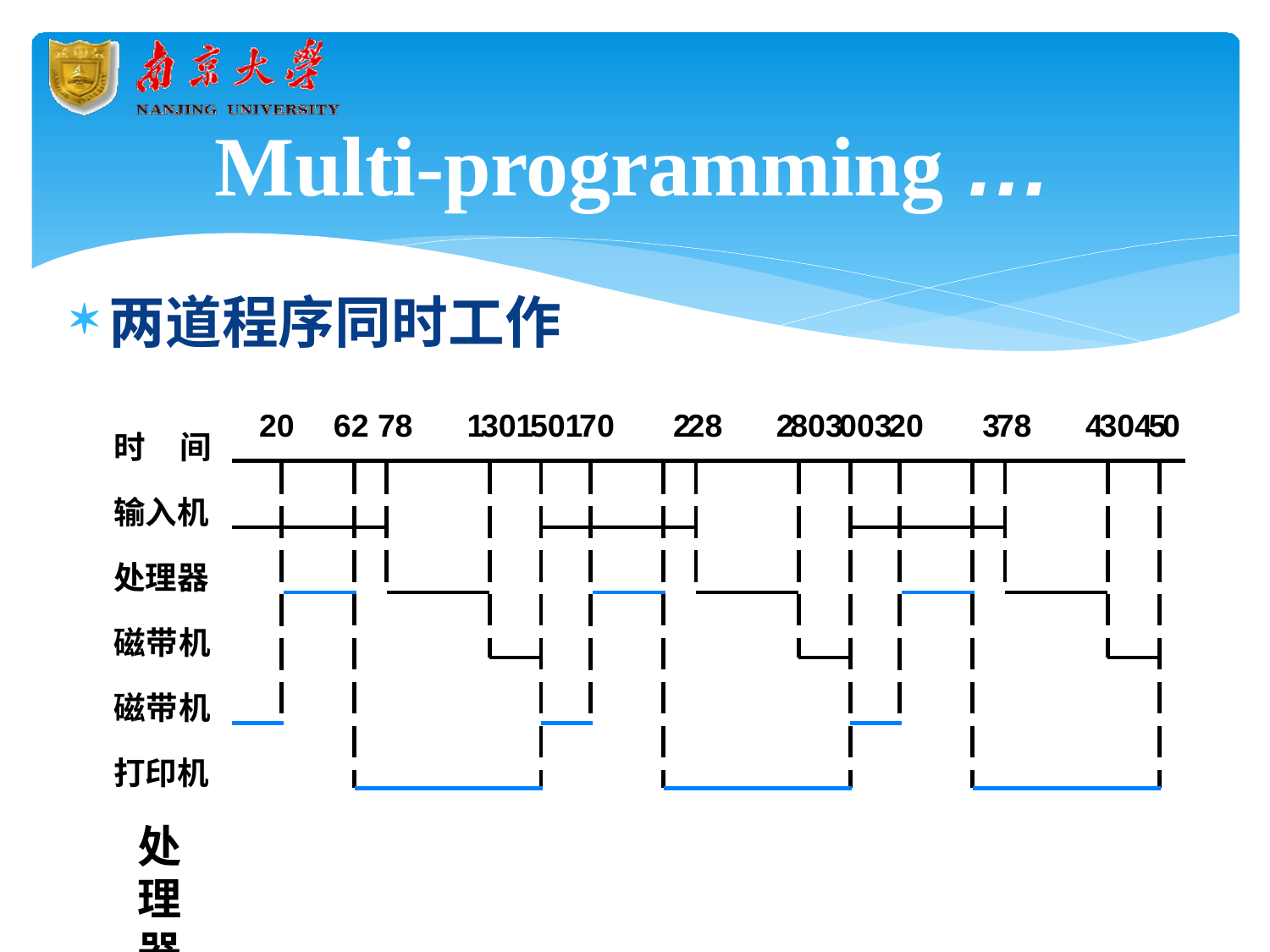

# Multi-programming …
两道程序同时工作
20	62 78	130150170	228	280300320	378	430450
时	间
输入机

处理器
磁带机 磁带机 打印机
处理器利用率：	(52+42)/(78+52+20)≈63%